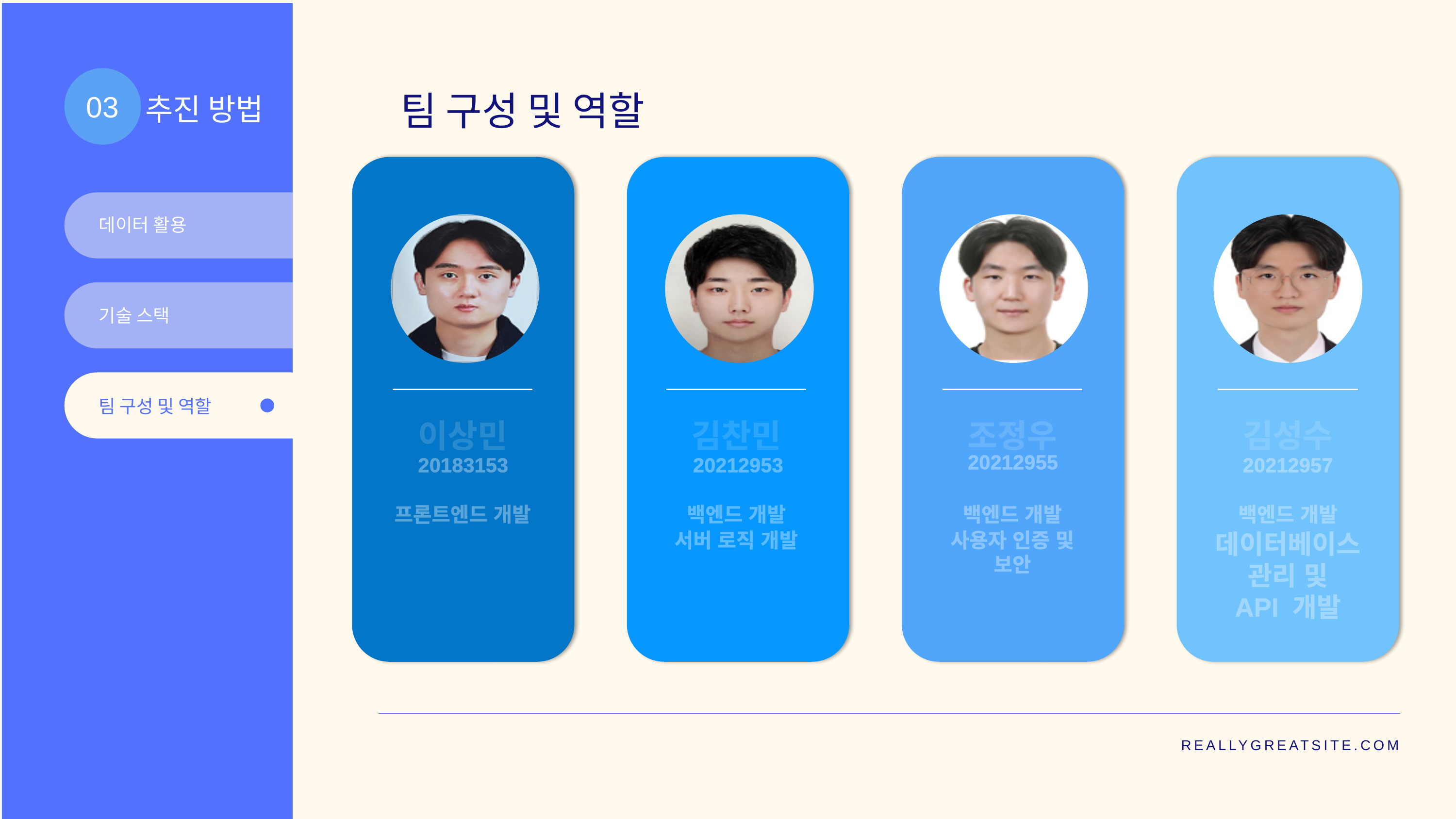

추진 방법
03
팀 구성 및 역할

이상민
20183153
프론트엔드 개발

김찬민
20212953
백엔드 개발
서버 로직 개발

김성수
20212957
백엔드 개발
데이터베이스 관리 및
API 개발

조정우
20212955
백엔드 개발
사용자 인증 및 보안

데이터 활용

기술 스택

팀 구성 및 역할

REALLYGREATSITE.COM